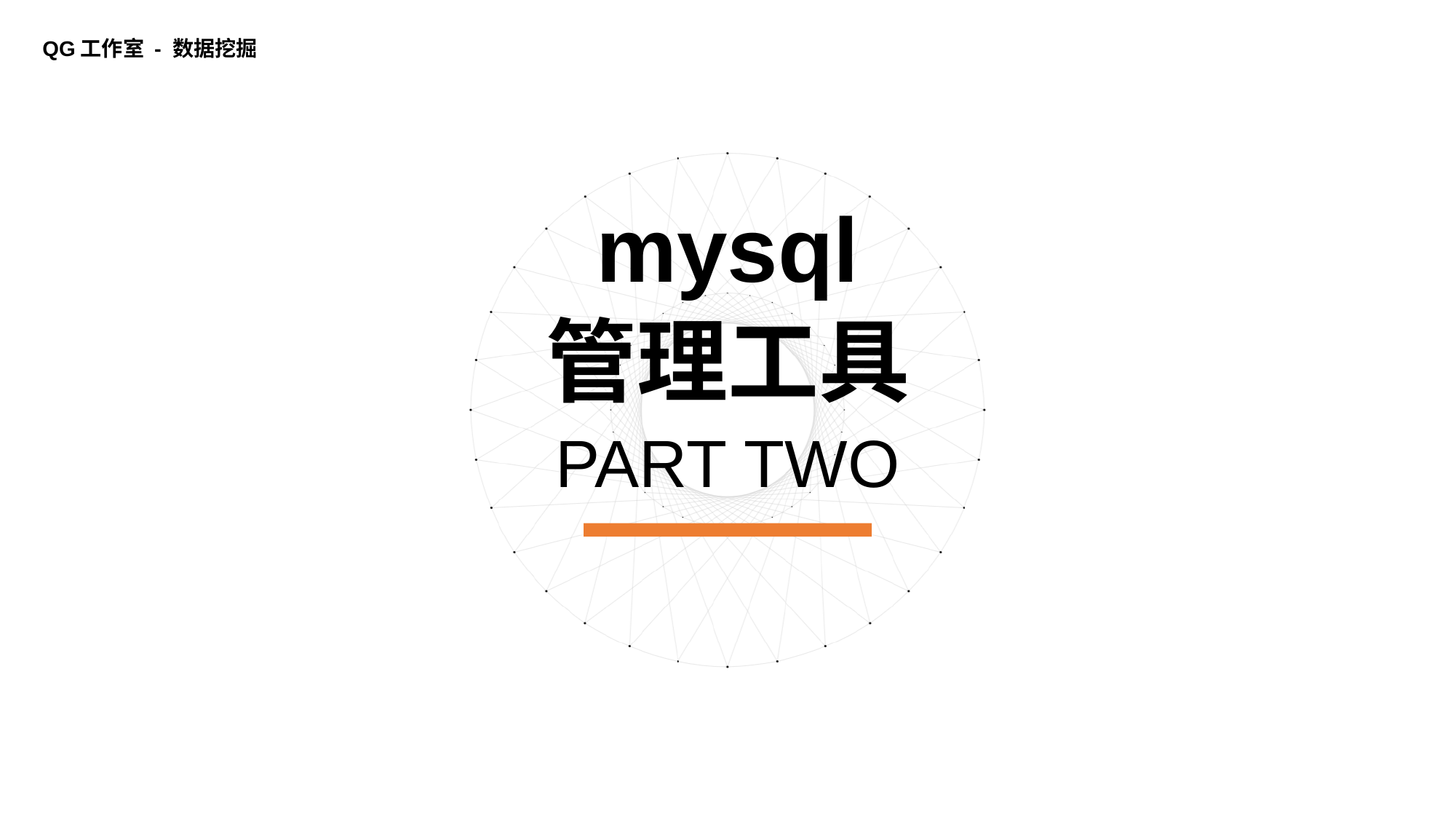

QG工作室 - 数据挖掘
mysql
管理工具
PART TWO